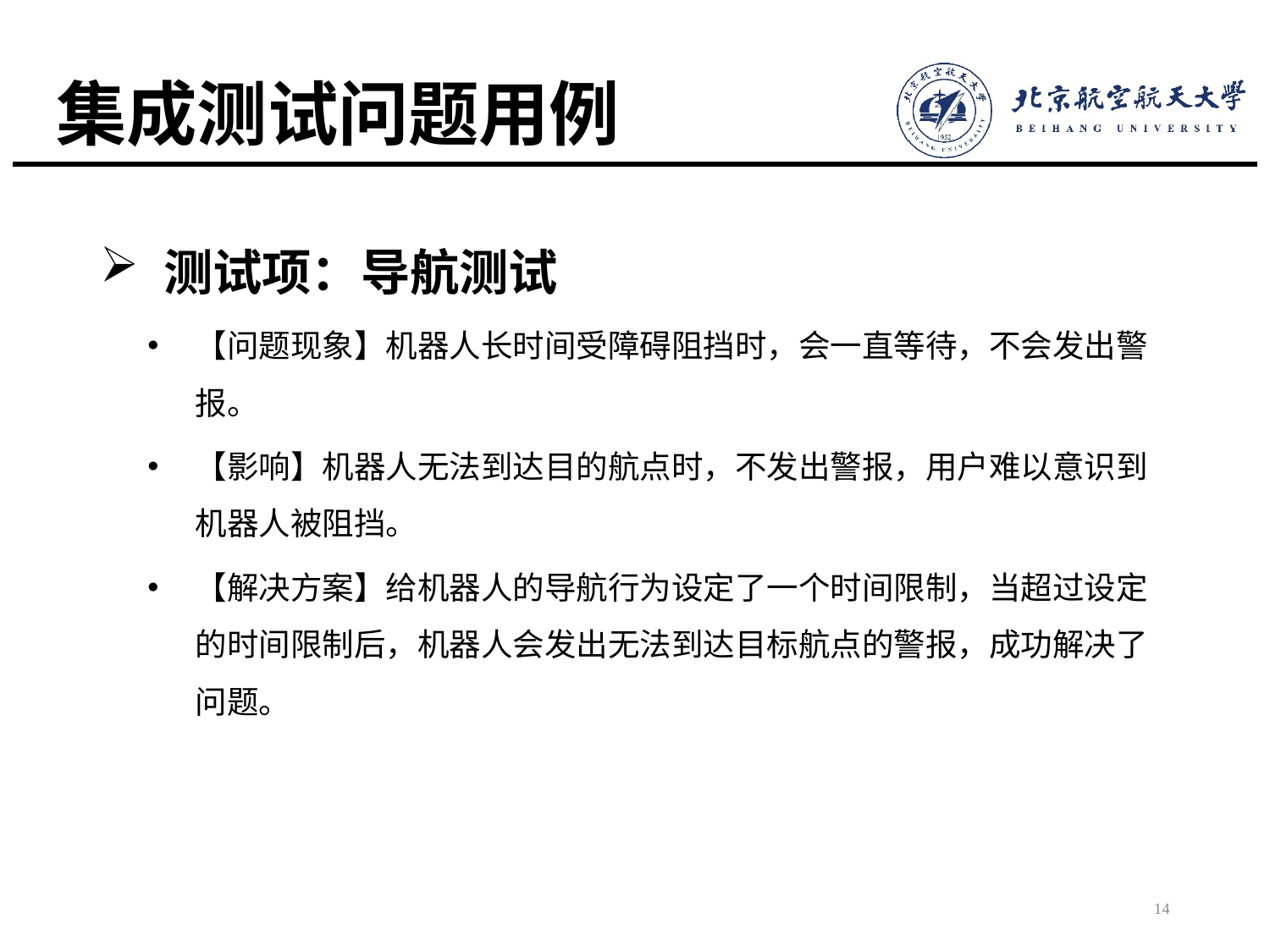

# 集成测试问题用例
测试项：导航测试
【问题现象】机器人长时间受障碍阻挡时，会一直等待，不会发出警报。
【影响】机器人无法到达目的航点时，不发出警报，用户难以意识到机器人被阻挡。
【解决方案】给机器人的导航行为设定了一个时间限制，当超过设定的时间限制后，机器人会发出无法到达目标航点的警报，成功解决了问题。
14